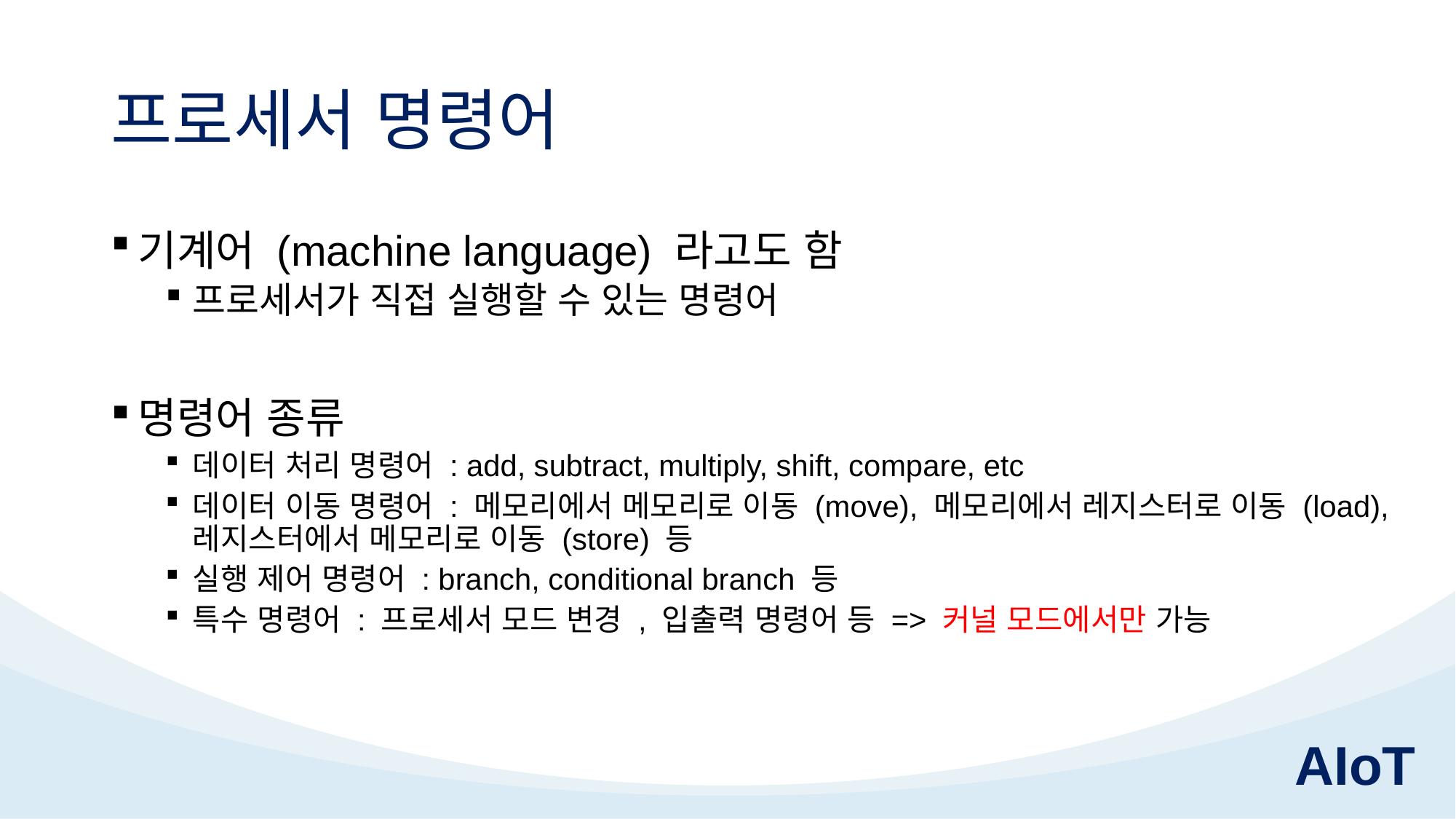

# 프로세서 명령어
기계어 (machine language) 라고도 함
프로세서가 직접 실행할 수 있는 명령어

명령어 종류
데이터 처리 명령어 : add, subtract, multiply, shift, compare, etc
데이터 이동 명령어 : 메모리에서 메모리로 이동 (move), 메모리에서 레지스터로 이동 (load), 레지스터에서 메모리로 이동 (store) 등
실행 제어 명령어 : branch, conditional branch 등
특수 명령어 : 프로세서 모드 변경 , 입출력 명령어 등 => 커널 모드에서만 가능